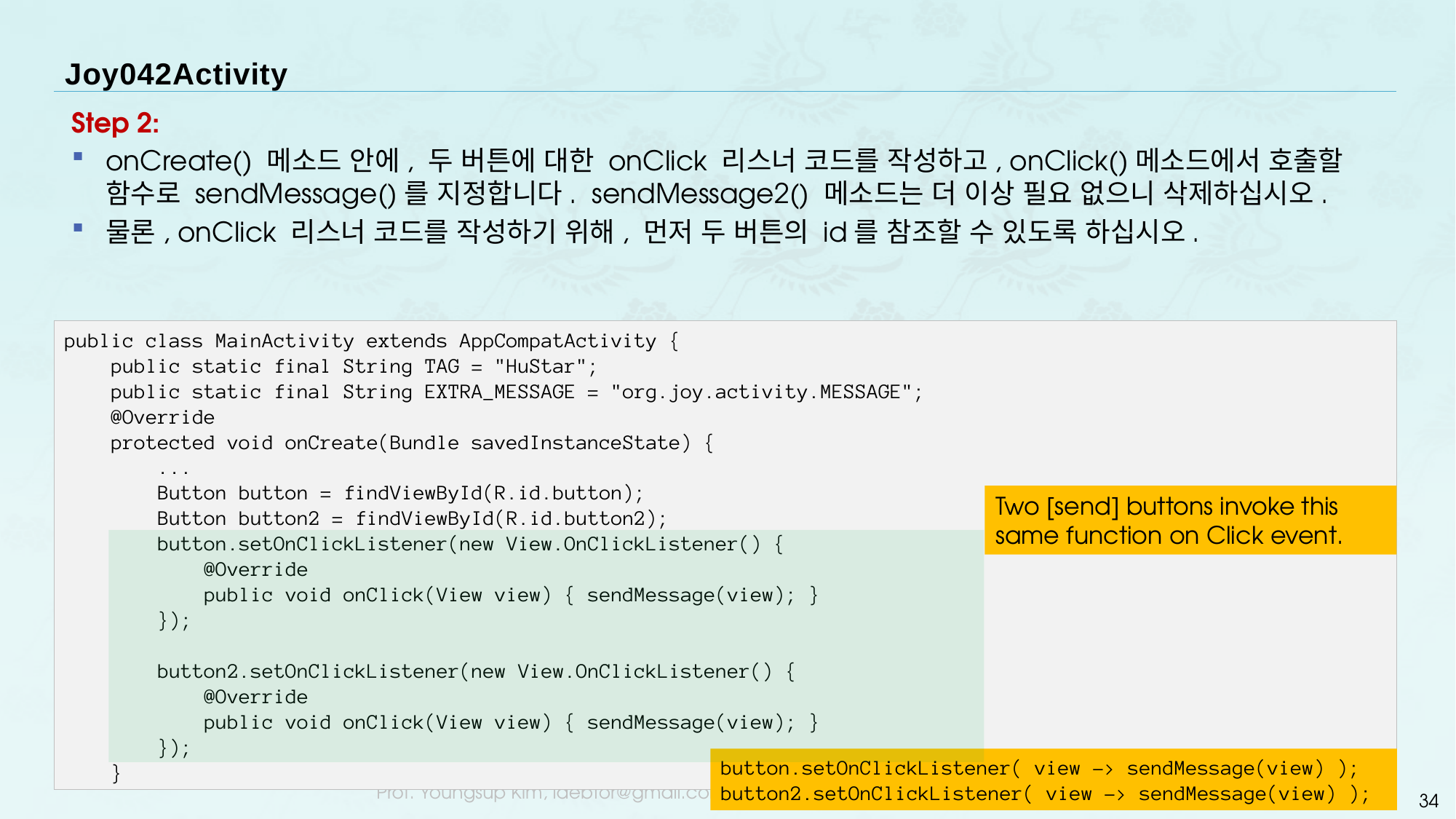

# Joy042Activity
Step 2:
onCreate() 메소드 안에, 두 버튼에 대한 onClick 리스너 코드를 작성하고, onClick()메소드에서 호출할 함수로 sendMessage()를 지정합니다.  sendMessage2() 메소드는 더 이상 필요 없으니 삭제하십시오.
물론, onClick 리스너 코드를 작성하기 위해, 먼저 두 버튼의 id를 참조할 수 있도록 하십시오.
public class MainActivity extends AppCompatActivity {
    public static final String TAG = "HuStar";
    public static final String EXTRA_MESSAGE = "org.joy.activity.MESSAGE";
    @Override
    protected void onCreate(Bundle savedInstanceState) {
        ...
        Button button = findViewById(R.id.button);
        Button button2 = findViewById(R.id.button2);
        button.setOnClickListener(new View.OnClickListener() {
            @Override
            public void onClick(View view) { sendMessage(view); }
        });

        button2.setOnClickListener(new View.OnClickListener() {
            @Override
            public void onClick(View view) { sendMessage(view); }
        });
    }
Two [send] buttons invoke this same function on Click event.

button.setOnClickListener( view -> sendMessage(view) );
button2.setOnClickListener( view -> sendMessage(view) );
34